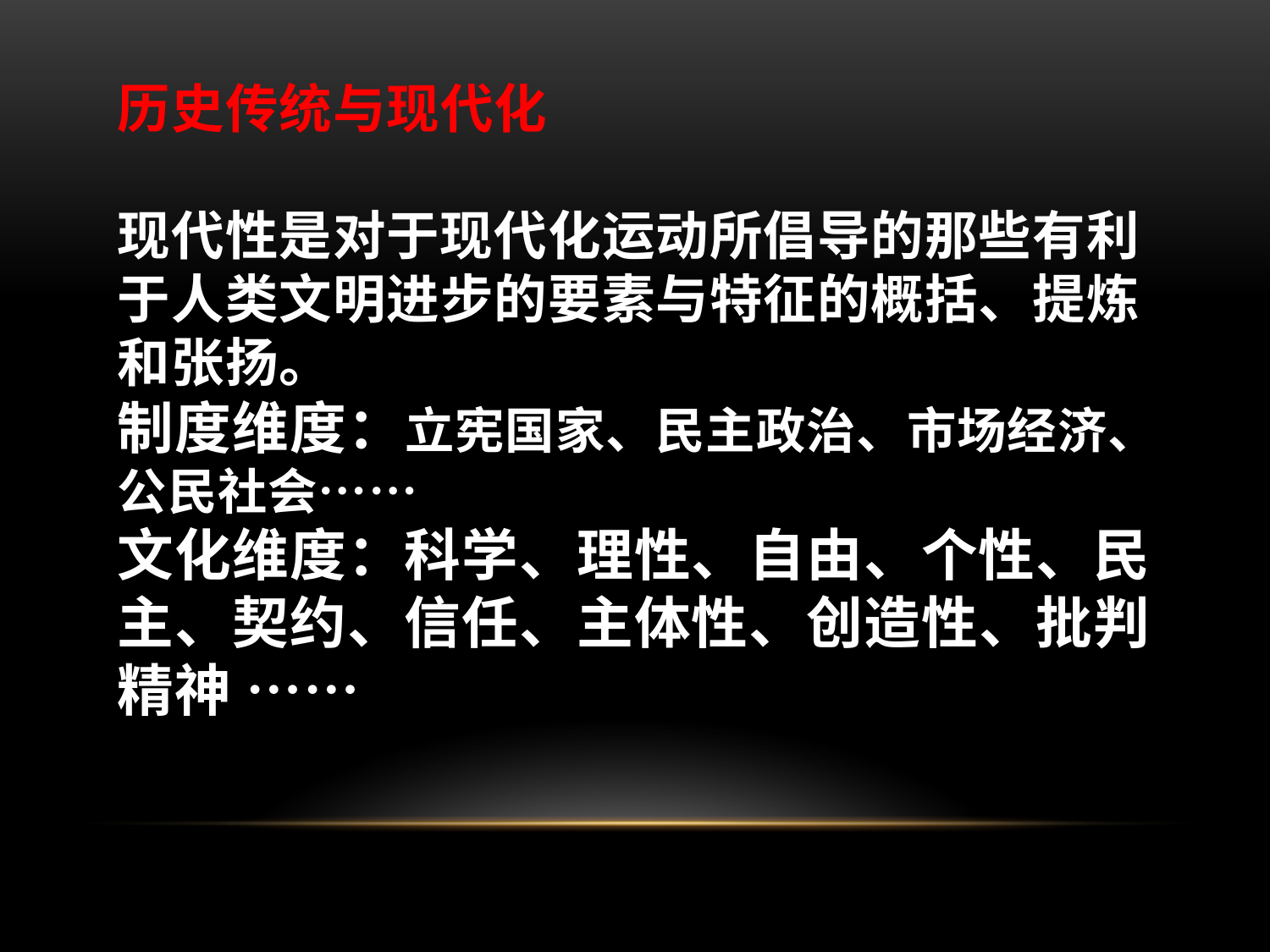

# 历史传统与现代化 历史传统与现代化 现代性是对于现代化运动所倡导的那些有利于人类文明进步的要素与特征的概括、提炼和张扬。 制度维度：立宪国家、民主政治、市场经济、公民社会…… 文化维度：科学、理性、自由、个性、民主、契约、信任、主体性、创造性、批判精神 ……